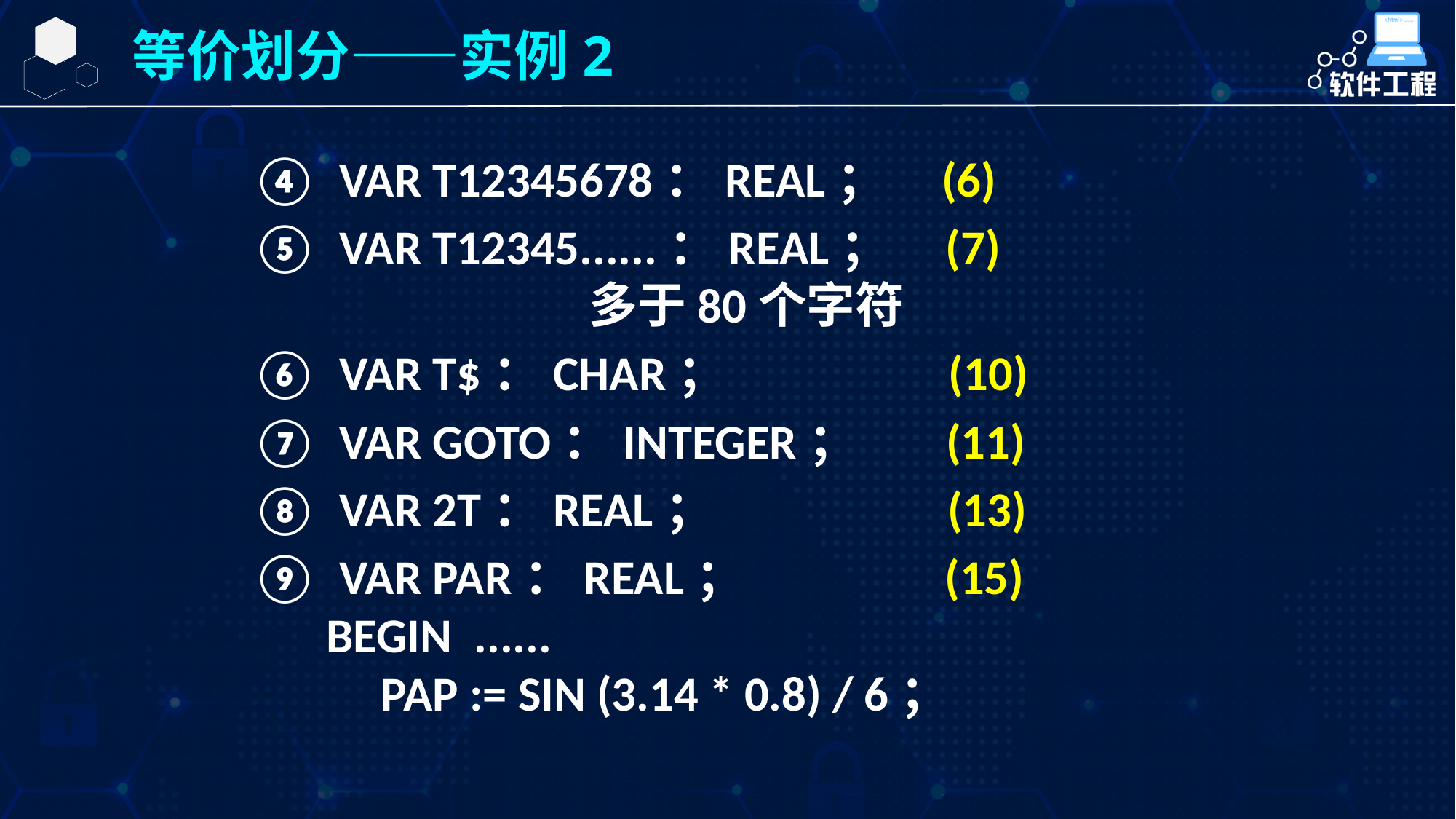

等价划分——实例2
④  VAR T12345678：REAL；    (6)
⑤  VAR T12345......：REAL；    (7)
                          多于80个字符
⑥  VAR T$：CHAR；                   (10)
⑦  VAR GOTO：INTEGER；       (11)
⑧  VAR 2T：REAL；                    (13)
⑨  VAR PAR：REAL；                 (15)
   BEGIN  ......
        PAP := SIN (3.14 * 0.8) / 6；